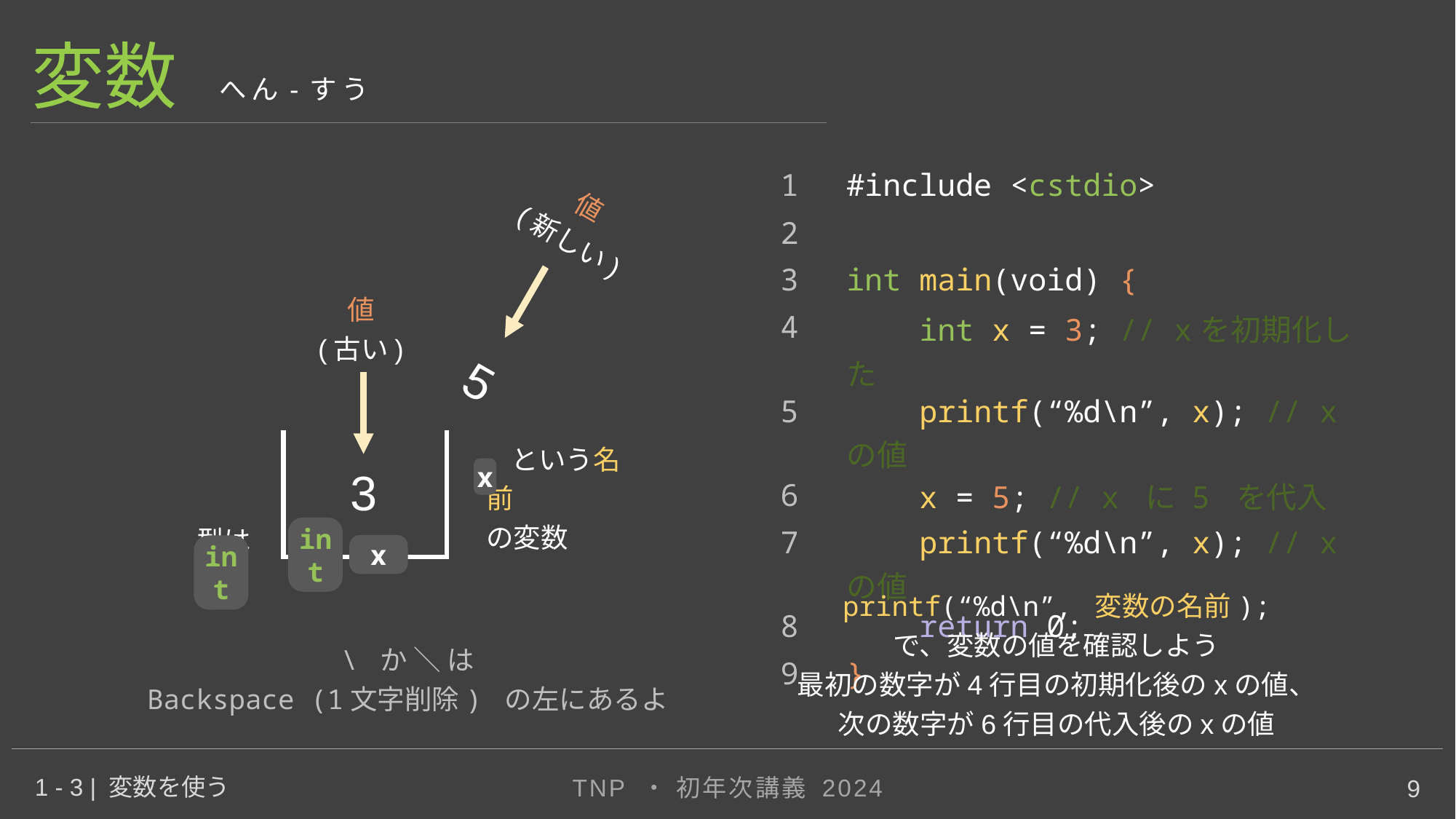

変数
へん-すう
| 1 |  | #include <cstdio> |
| --- | --- | --- |
| 2 |  |  |
| 3 |  | int main(void) { |
| 4 |  | int x = 3; // xを初期化した |
| 5 |  | printf(“%d\n”, x); // xの値 |
| 6 |  | x = 5; // x に 5 を代入 |
| 7 |  | printf(“%d\n”, x); // xの値 |
| 8 |  | return 0; |
| 9 |  | } |
値
(新しい)
値
(古い)
5
   という名前
の変数
3
x
型は
int
x
int
int
printf(“%d\n”, 変数の名前);
で、変数の値を確認しよう
最初の数字が4行目の初期化後のxの値、
次の数字が6行目の代入後のxの値
\ か ＼ は
Backspace (1文字削除) の左にあるよ
9
1 - 3 | 変数を使う